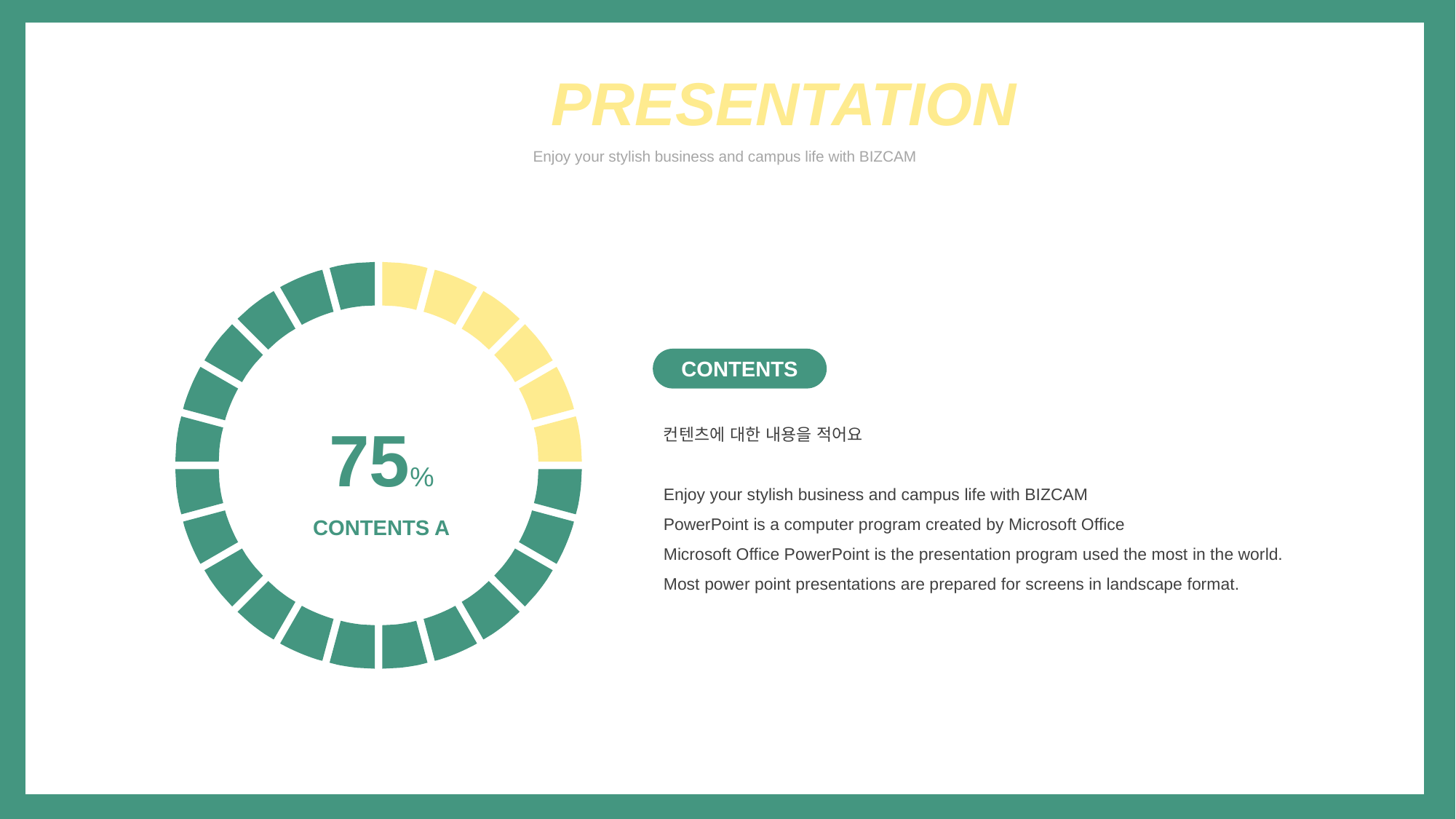

PPT PRESENTATION
Enjoy your stylish business and campus life with BIZCAM

CONTENTS
75%
CONTENTS A

컨텐츠에 대한 내용을 적어요

Enjoy your stylish business and campus life with BIZCAM
PowerPoint is a computer program created by Microsoft Office
Microsoft Office PowerPoint is the presentation program used the most in the world.
Most power point presentations are prepared for screens in landscape format.